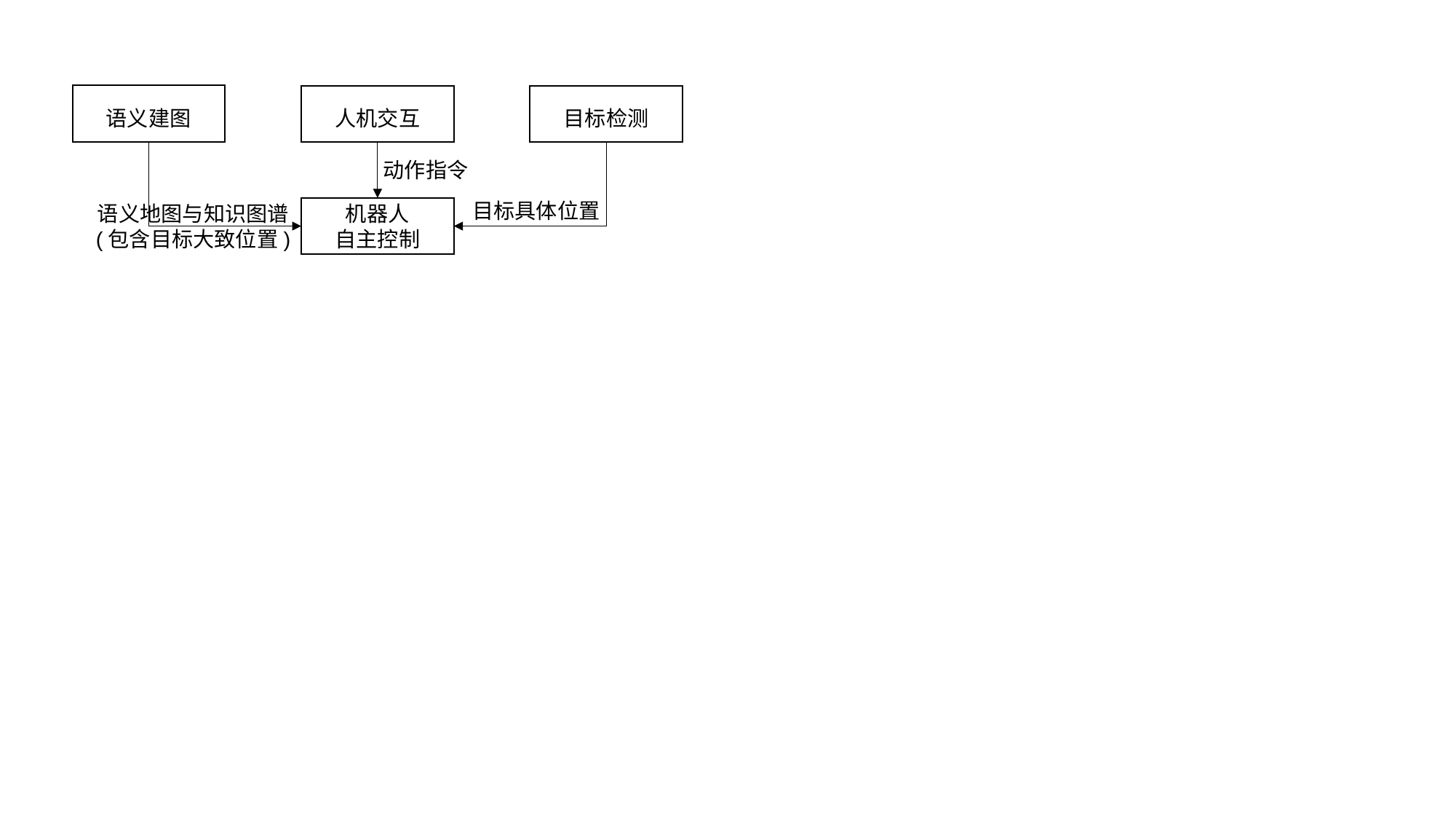

语义建图
人机交互
目标检测
动作指令
目标具体位置
语义地图与知识图谱
(包含目标大致位置)
机器人
自主控制